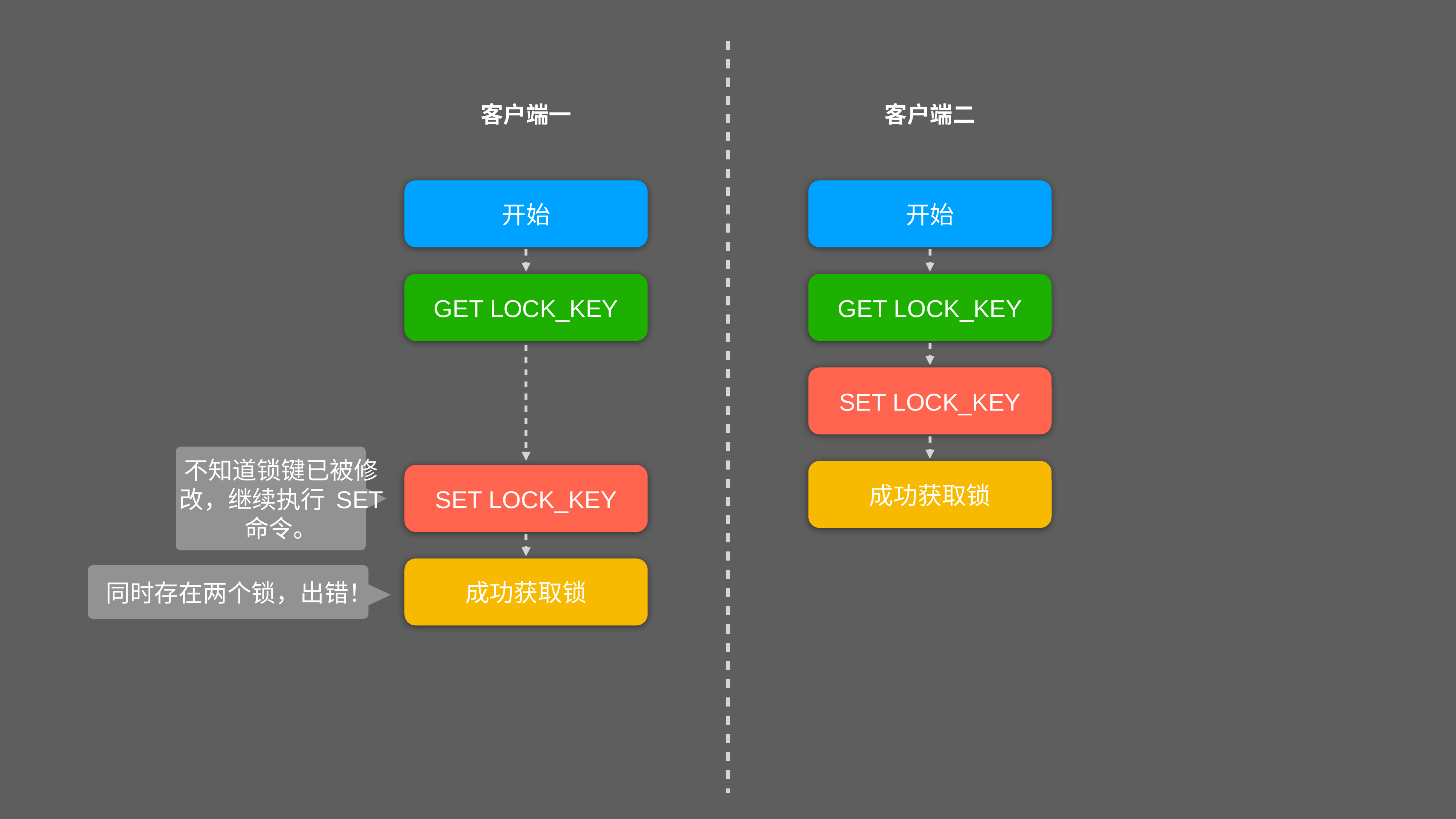

客户端一
客户端二
开始
开始

GET LOCK_KEY
GET LOCK_KEY

SET LOCK_KEY

不知道锁键已被修改，继续执行 SET 命令。
成功获取锁
SET LOCK_KEY

成功获取锁
同时存在两个锁，出错！